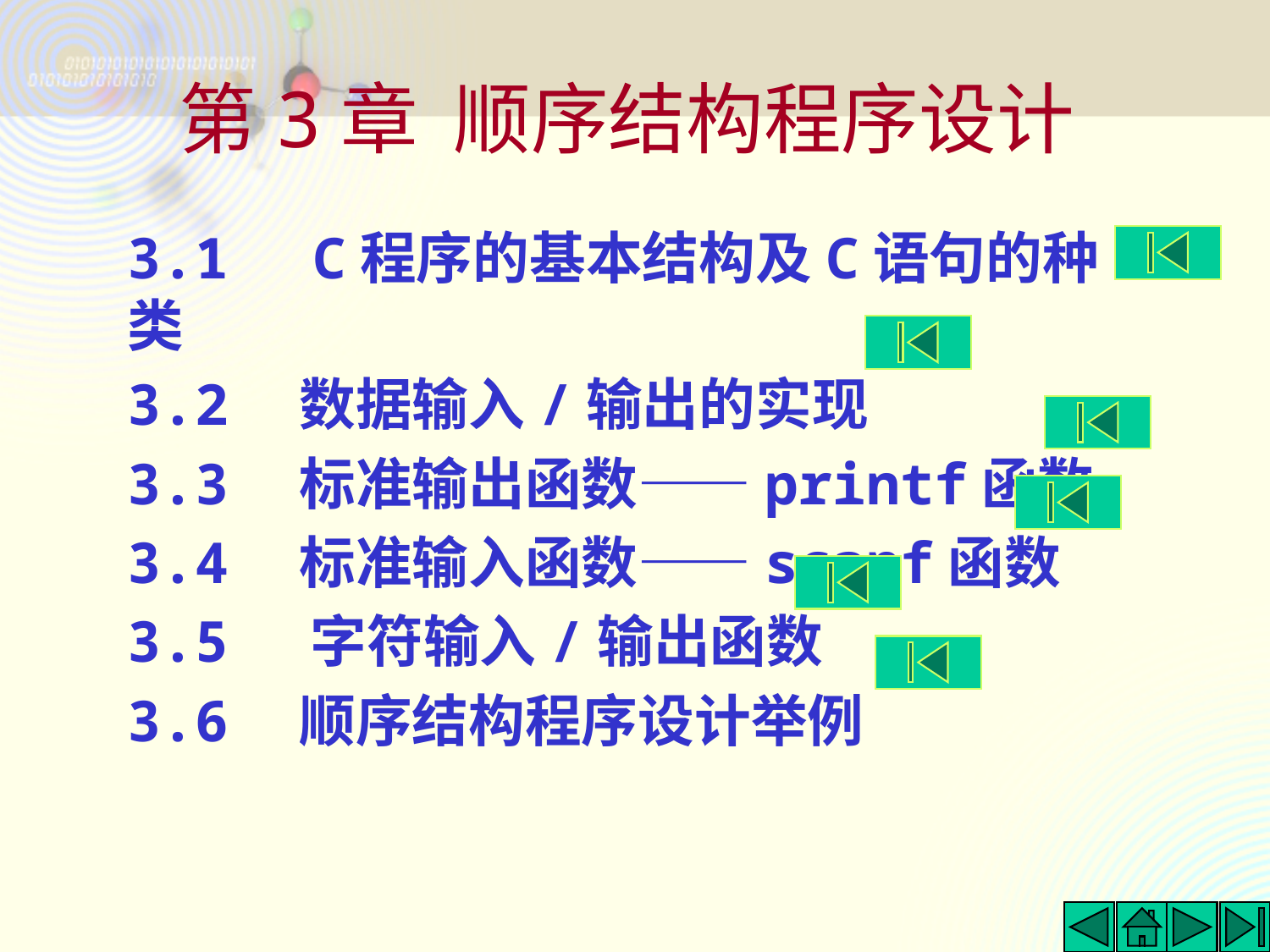

第3章  顺序结构程序设计
3.1　C程序的基本结构及C语句的种类
3.2　数据输入/输出的实现
3.3　标准输出函数——printf函数
3.4　标准输入函数——scanf函数
3.5  字符输入/输出函数
3.6　顺序结构程序设计举例